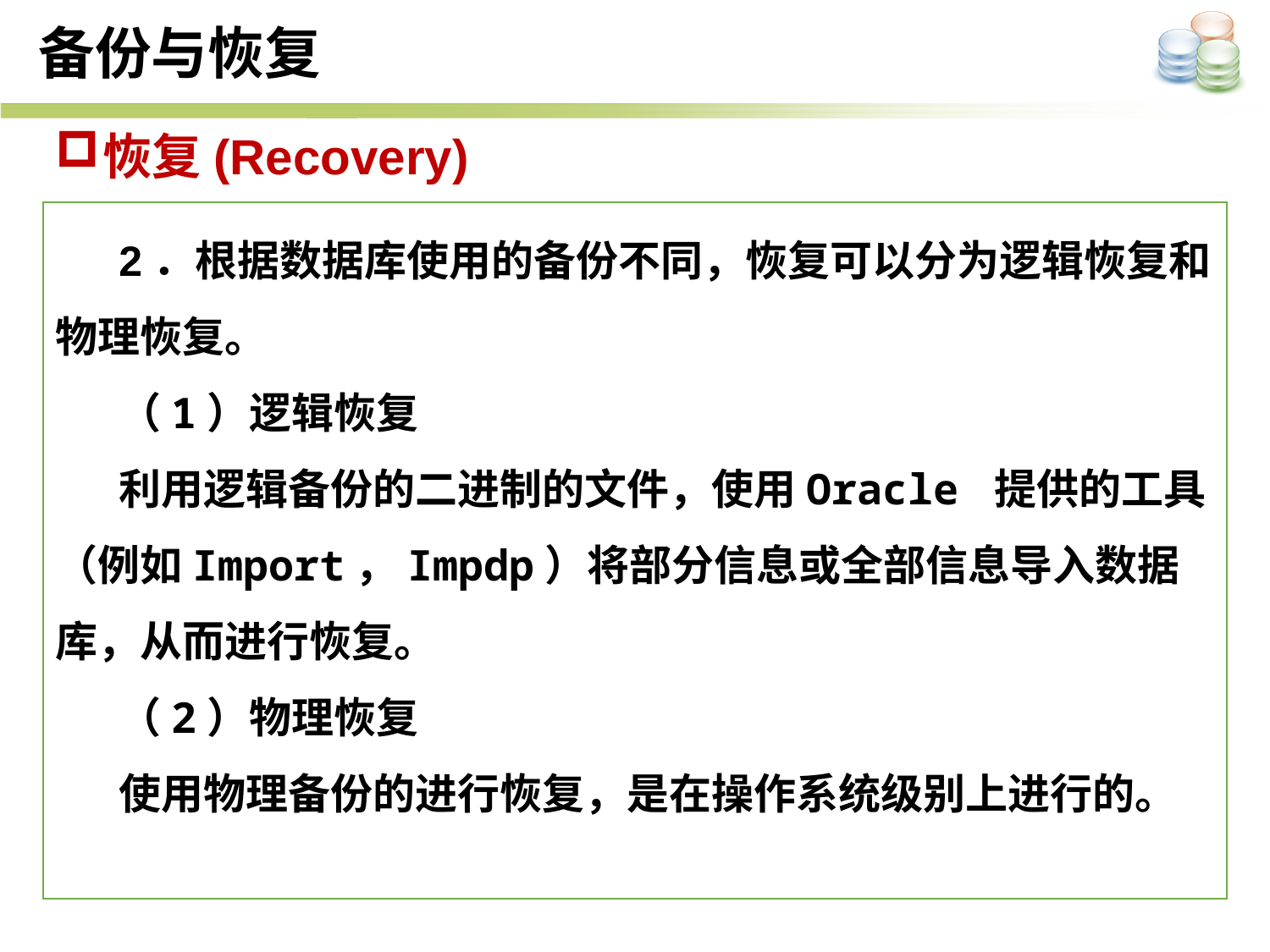

备份与恢复
恢复(Recovery)
2．根据数据库使用的备份不同，恢复可以分为逻辑恢复和物理恢复。
（1）逻辑恢复
利用逻辑备份的二进制的文件，使用Oracle 提供的工具（例如Import，Impdp）将部分信息或全部信息导入数据库，从而进行恢复。
（2）物理恢复
使用物理备份的进行恢复，是在操作系统级别上进行的。

44